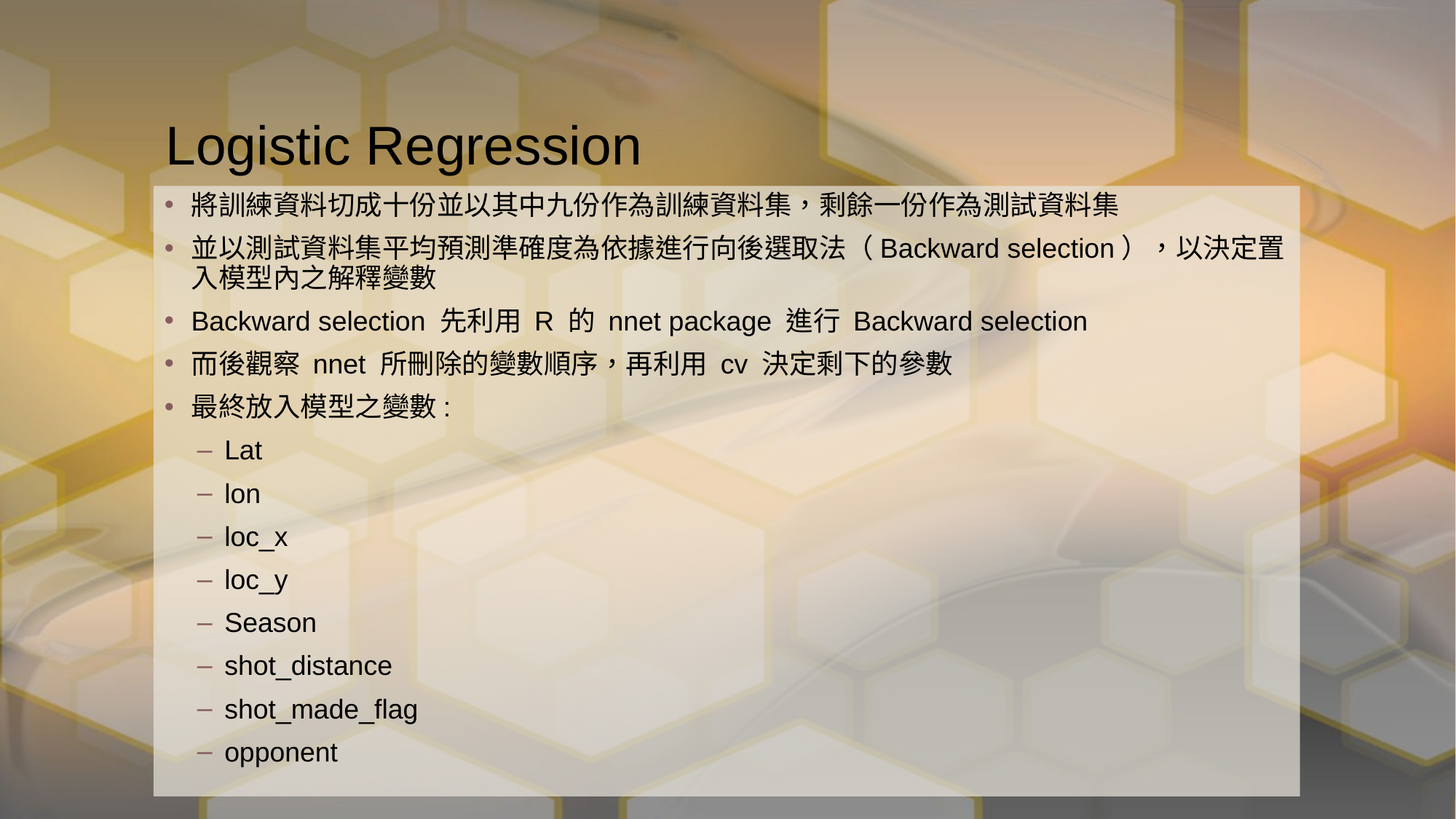

# Logistic Regression
將訓練資料切成十份並以其中九份作為訓練資料集，剩餘一份作為測試資料集
並以測試資料集平均預測準確度為依據進行向後選取法（Backward selection），以決定置入模型內之解釋變數
Backward selection 先利用 R 的 nnet package 進行 Backward selection
而後觀察 nnet 所刪除的變數順序，再利用 cv 決定剩下的參數
最終放入模型之變數:
Lat
lon
loc_x
loc_y
Season
shot_distance
shot_made_flag
opponent